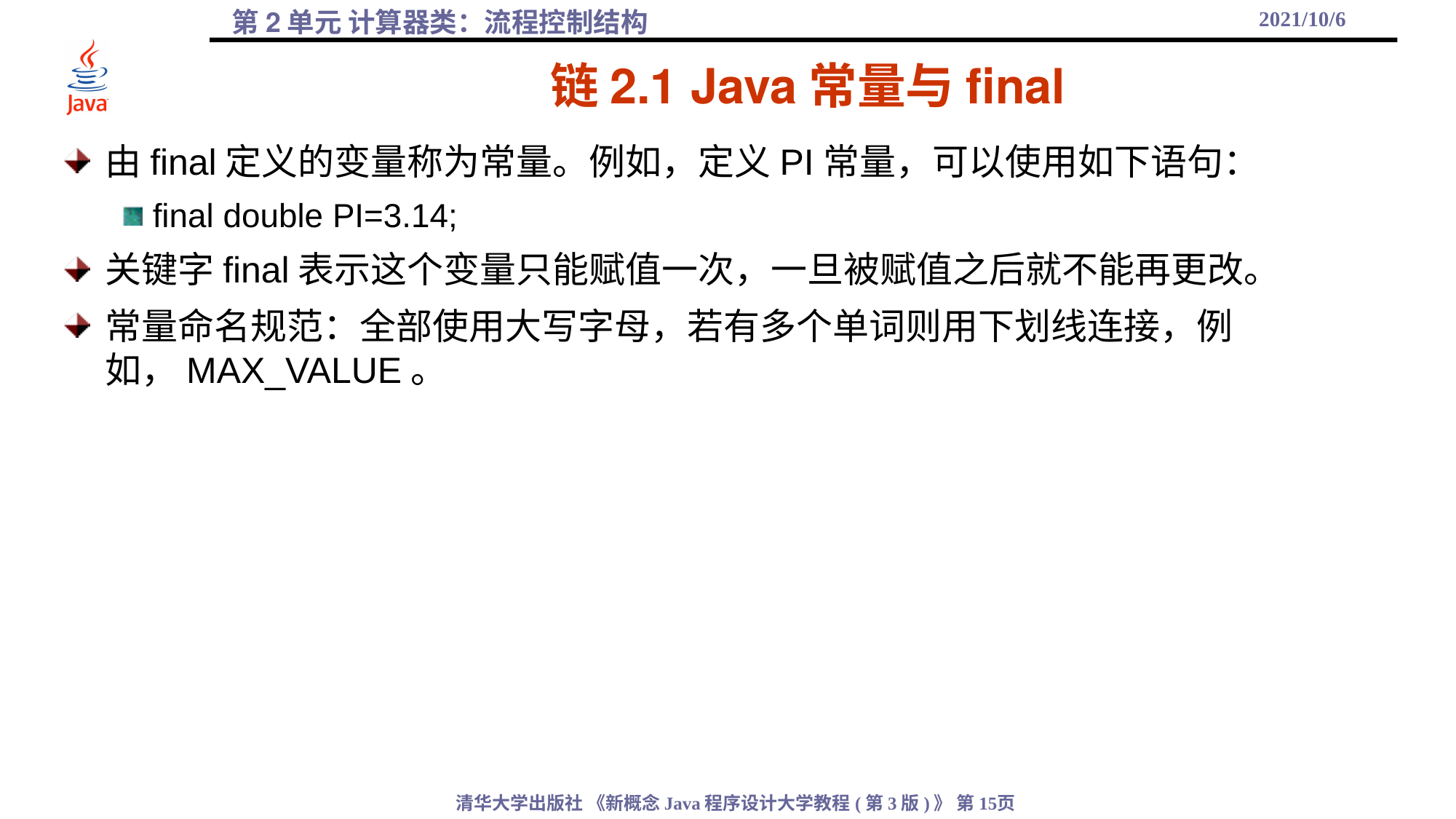

2021/10/6
# 链2.1 Java常量与final
由final定义的变量称为常量。例如，定义PI常量，可以使用如下语句：
final double PI=3.14;
关键字final表示这个变量只能赋值一次，一旦被赋值之后就不能再更改。
常量命名规范：全部使用大写字母，若有多个单词则用下划线连接，例如，MAX_VALUE。